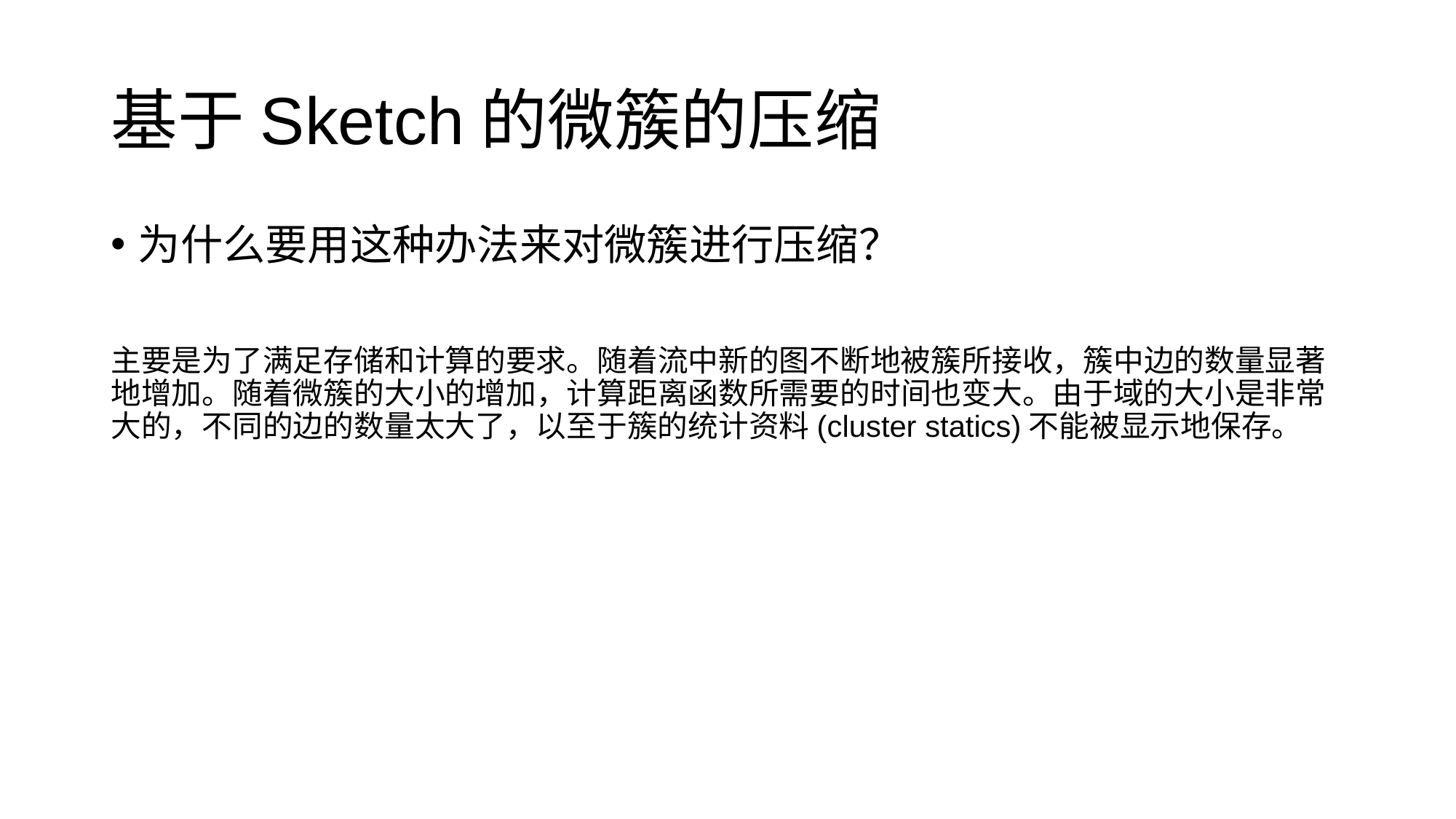

# 基于Sketch的微簇的压缩
为什么要用这种办法来对微簇进行压缩？

主要是为了满足存储和计算的要求。随着流中新的图不断地被簇所接收，簇中边的数量显著地增加。随着微簇的大小的增加，计算距离函数所需要的时间也变大。由于域的大小是非常大的，不同的边的数量太大了，以至于簇的统计资料(cluster statics)不能被显示地保存。